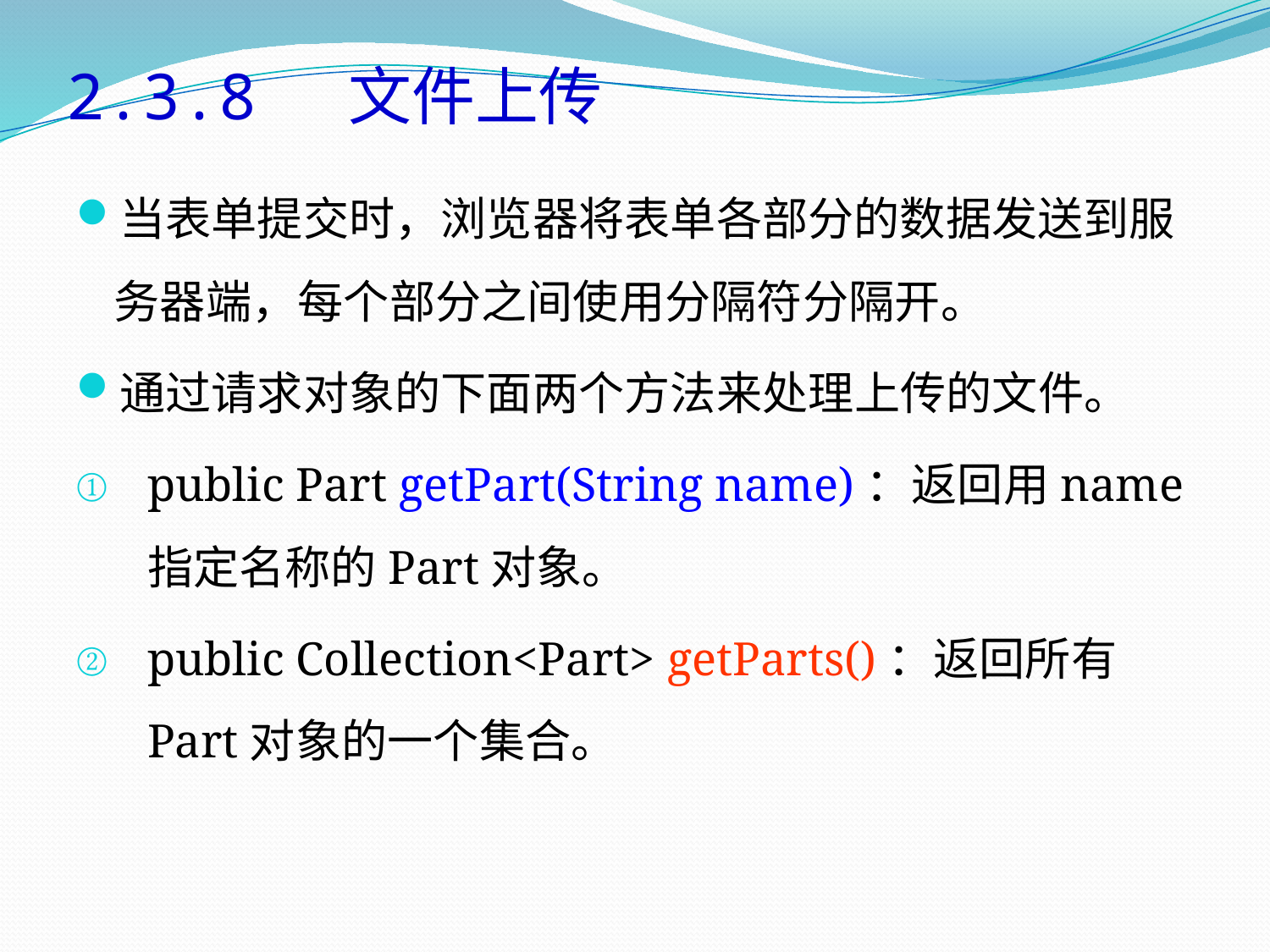

# 2.3.8  文件上传
当表单提交时，浏览器将表单各部分的数据发送到服务器端，每个部分之间使用分隔符分隔开。
通过请求对象的下面两个方法来处理上传的文件。
public Part getPart(String name)：返回用name指定名称的Part对象。
public Collection<Part> getParts()：返回所有Part对象的一个集合。